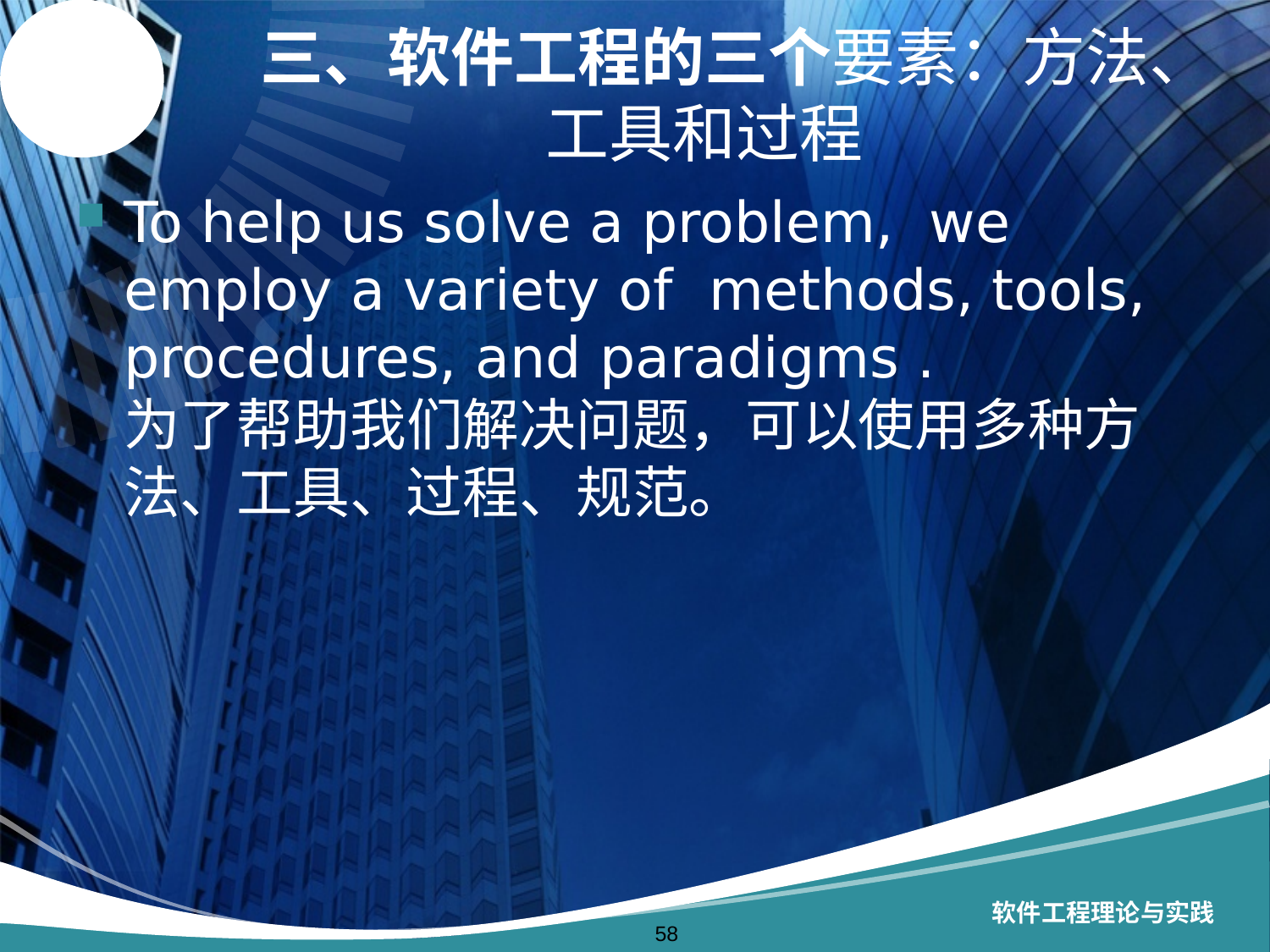

# 三、软件工程的三个要素：方法、工具和过程
To help us solve a problem,  we employ a variety of  methods, tools, procedures, and paradigms .
为了帮助我们解决问题，可以使用多种方法、工具、过程、规范。
软件工程理论与实践
58